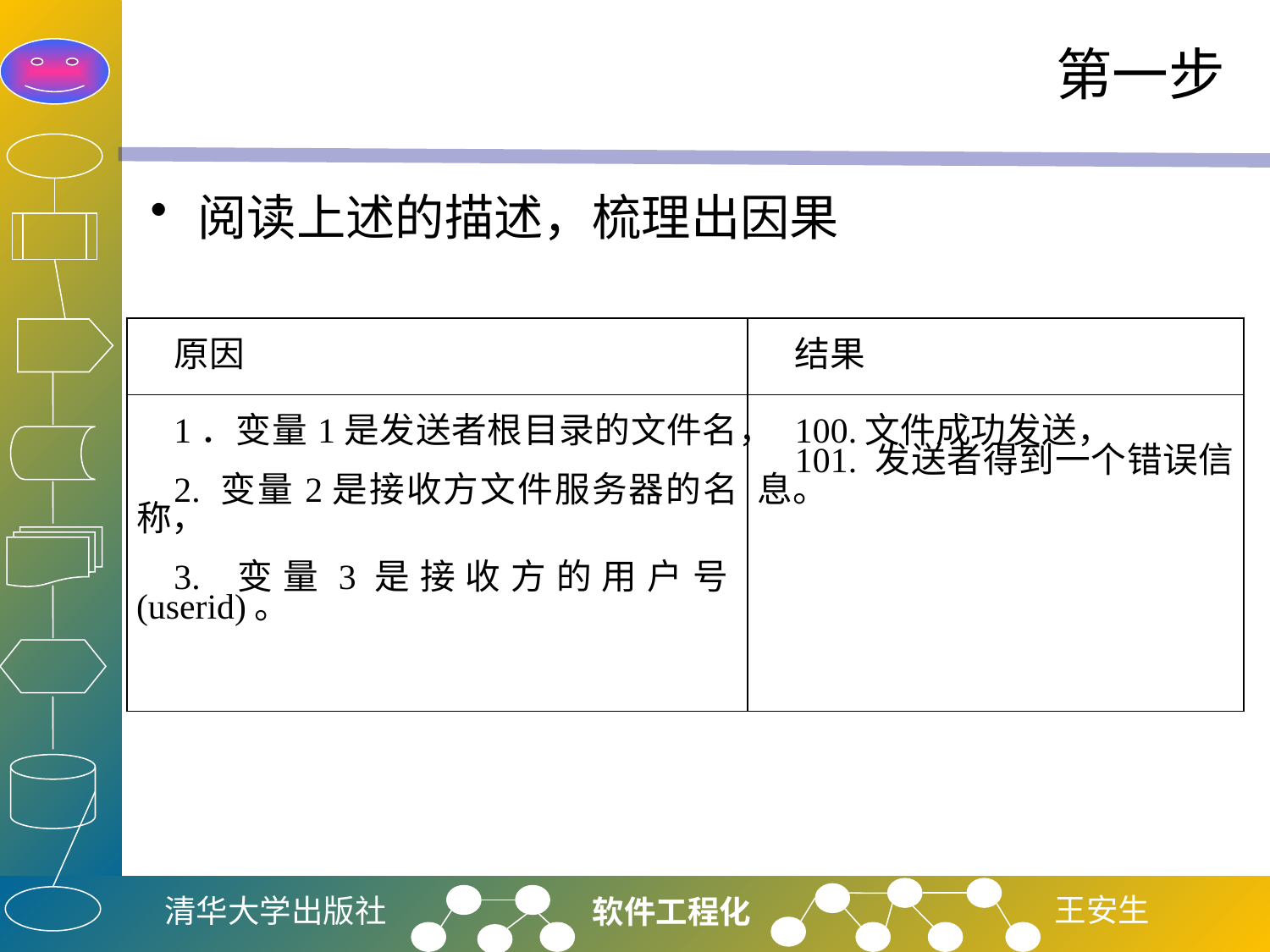

# 第一步
阅读上述的描述，梳理出因果
| 原因 | 结果 |
| --- | --- |
| 1．变量1是发送者根目录的文件名， 2. 变量2是接收方文件服务器的名称， 3. 变量3是接收方的用户号(userid)。 | 100.文件成功发送， 101. 发送者得到一个错误信息。 |